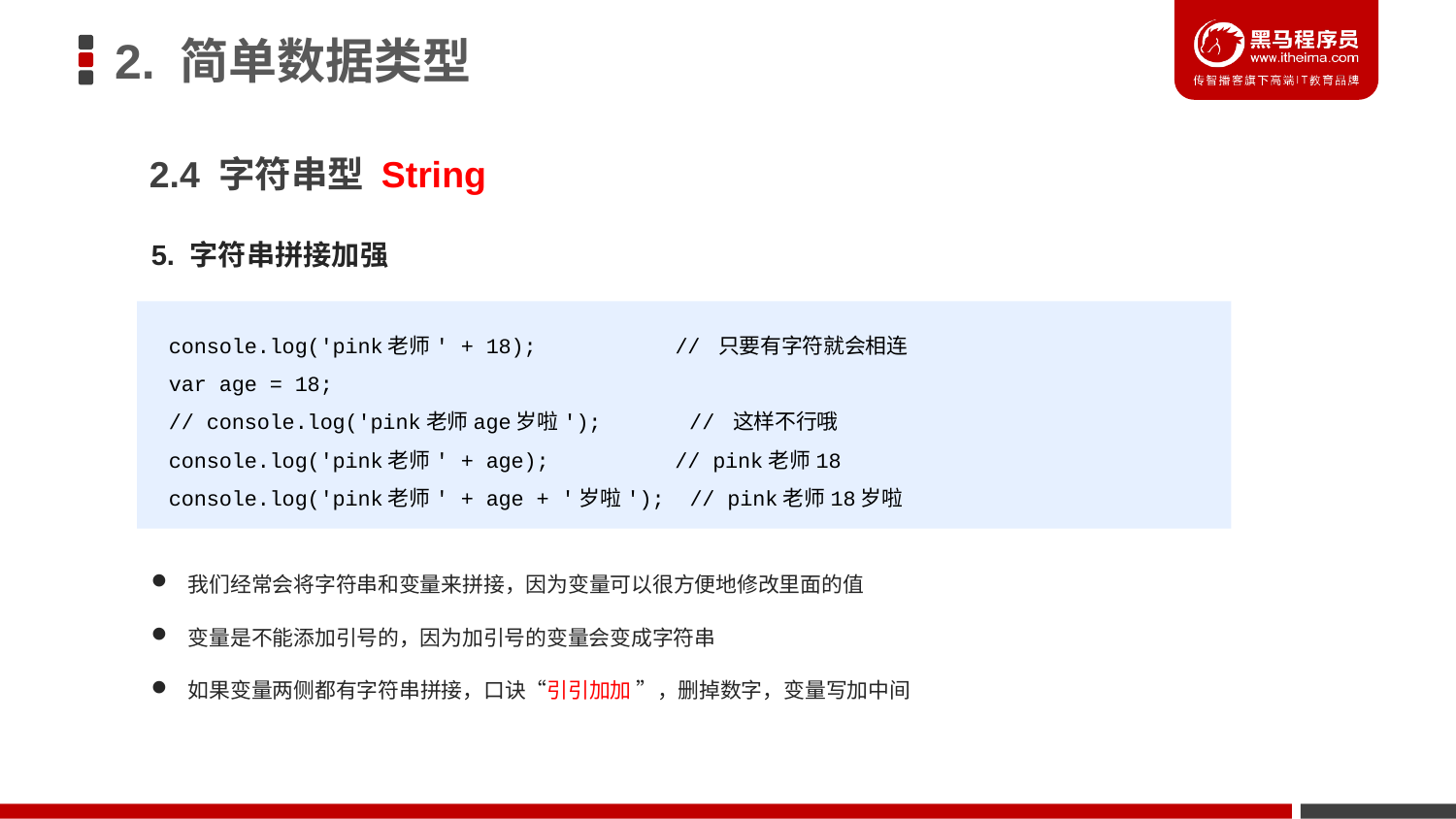

# 2. 简单数据类型
2.4 字符串型 String
5. 字符串拼接加强
console.log('pink老师' + 18);           // 只要有字符就会相连
var age = 18;
// console.log('pink老师age岁啦');       // 这样不行哦
console.log('pink老师' + age);          // pink老师18
console.log('pink老师' + age + '岁啦');  // pink老师18岁啦
 我们经常会将字符串和变量来拼接，因为变量可以很方便地修改里面的值
 变量是不能添加引号的，因为加引号的变量会变成字符串
 如果变量两侧都有字符串拼接，口诀“引引加加 ”，删掉数字，变量写加中间